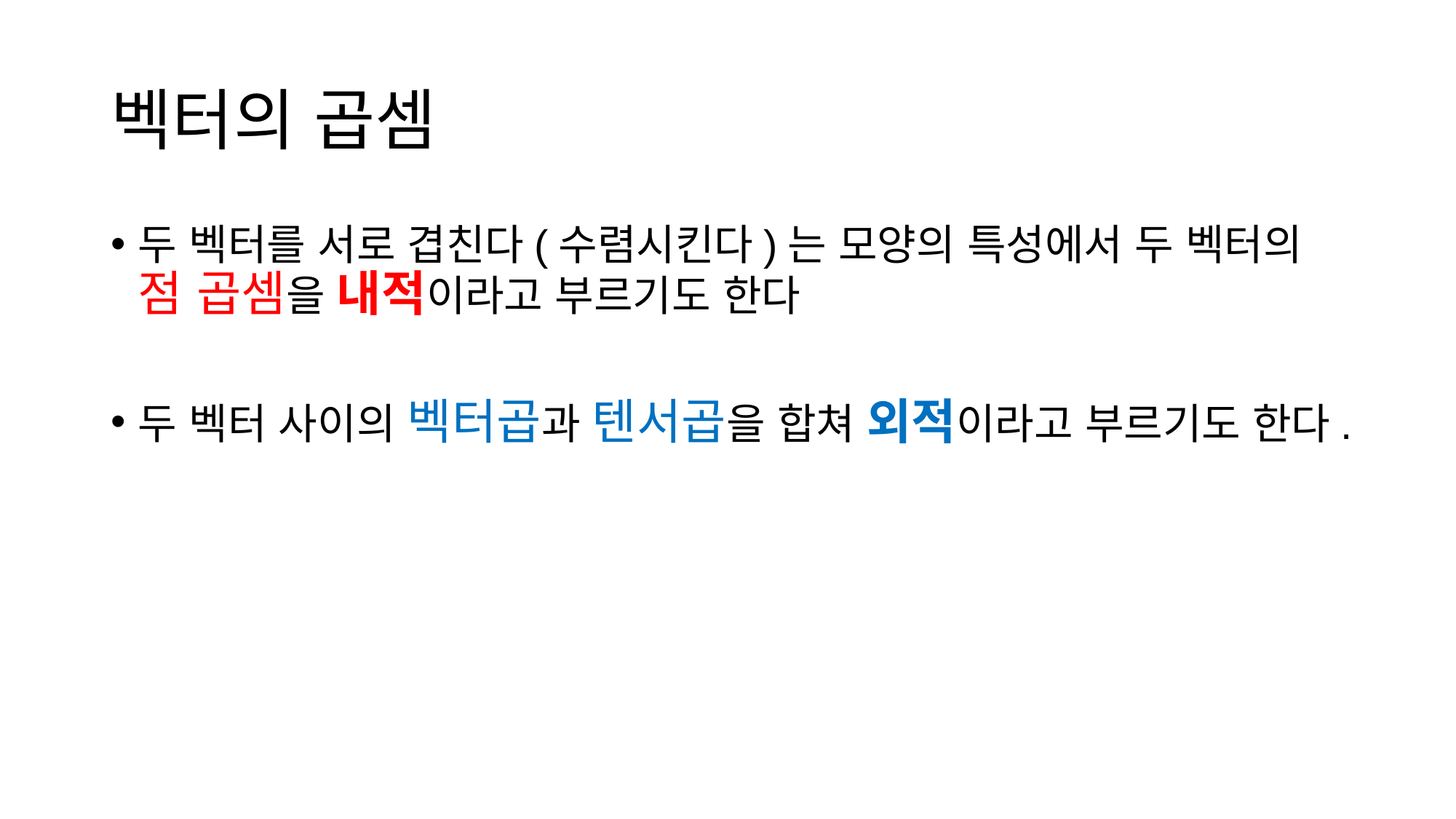

# 벡터의 곱셈
두 벡터를 서로 겹친다(수렴시킨다)는 모양의 특성에서 두 벡터의 점 곱셈을 내적이라고 부르기도 한다

두 벡터 사이의 벡터곱과 텐서곱을 합쳐 외적이라고 부르기도 한다.